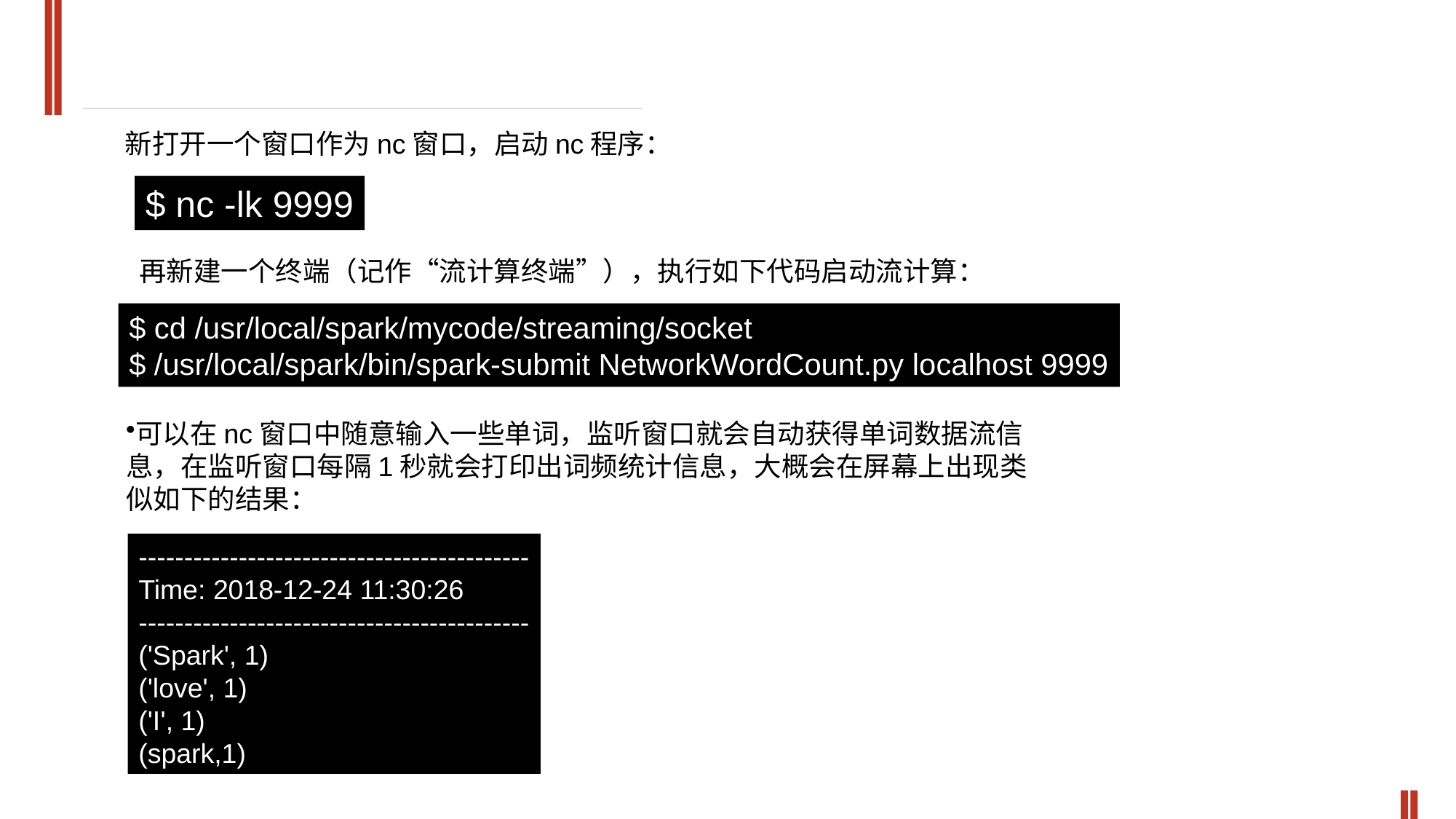

新打开一个窗口作为nc窗口，启动nc程序：

$ nc -lk 9999
再新建一个终端（记作“流计算终端”），执行如下代码启动流计算：
$ cd /usr/local/spark/mycode/streaming/socket
$ /usr/local/spark/bin/spark-submit NetworkWordCount.py localhost 9999
可以在nc窗口中随意输入一些单词，监听窗口就会自动获得单词数据流信息，在监听窗口每隔1秒就会打印出词频统计信息，大概会在屏幕上出现类似如下的结果：
-------------------------------------------
Time: 2018-12-24 11:30:26
-------------------------------------------
('Spark', 1)
('love', 1)
('I', 1)
(spark,1)